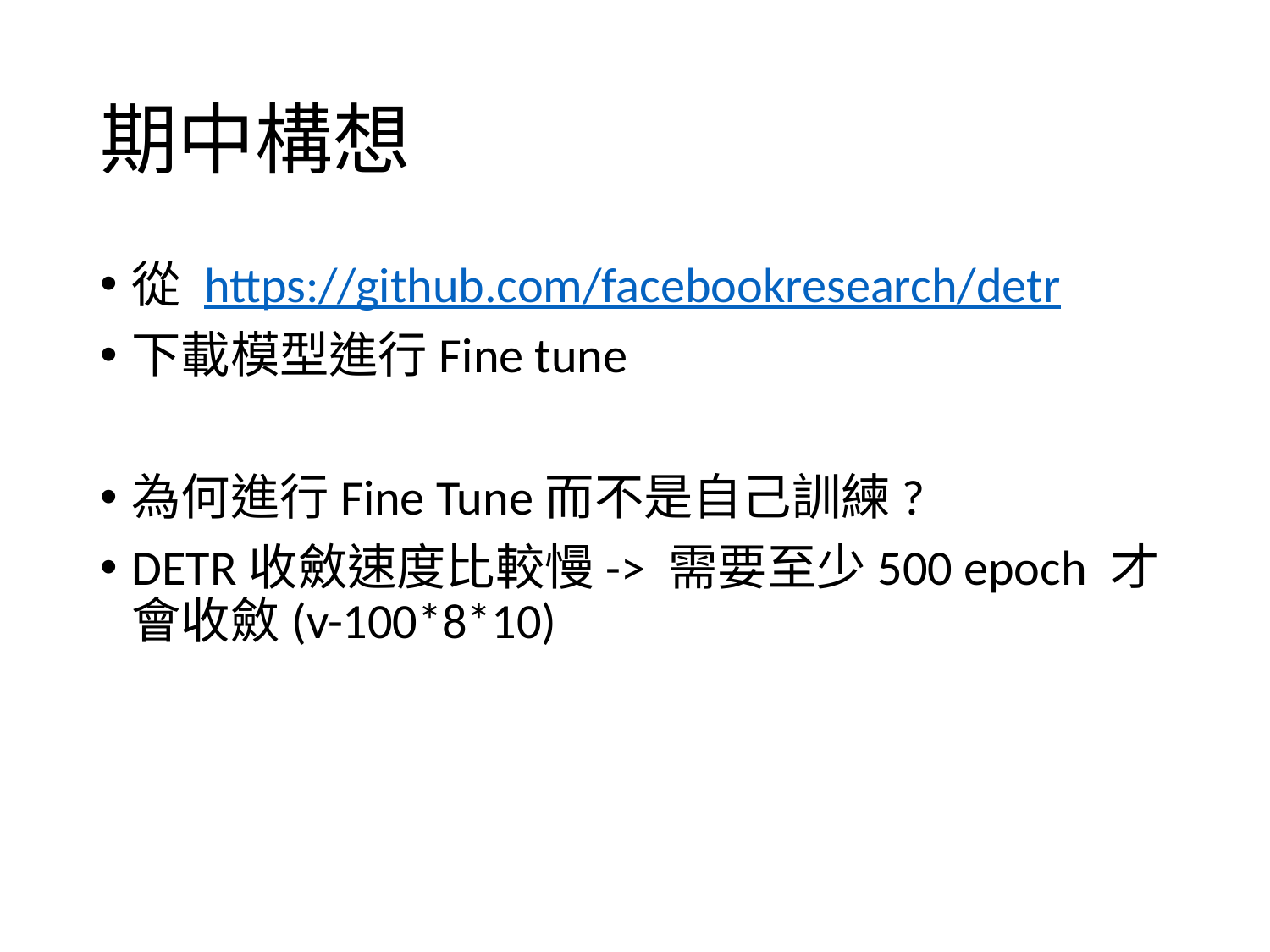

# 期中構想
從 https://github.com/facebookresearch/detr
下載模型進行Fine tune

為何進行Fine Tune而不是自己訓練?
DETR收斂速度比較慢-> 需要至少500 epoch 才會收斂(v-100*8*10)